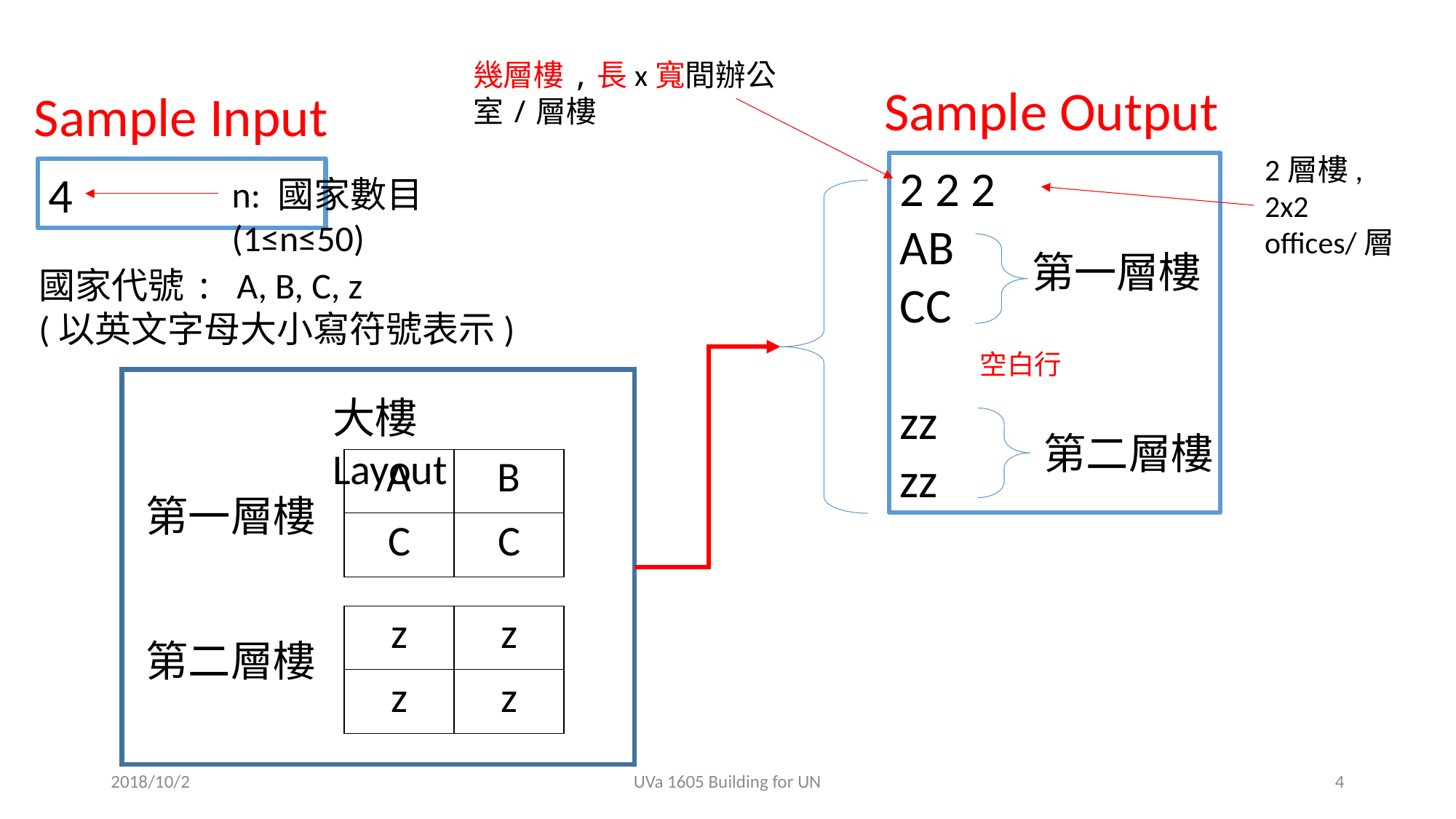

幾層樓,長x寬間辦公室/層樓
Sample Output
Sample Input
2層樓,
2x2 offices/層
2 2 2
AB
CC

zz
zz
4
n: 國家數目 (1≤n≤50)

第一層樓
國家代號: A, B, C, z
(以英文字母大小寫符號表示)
空白行

大樓Layout

第二層樓
| A | B |
| --- | --- |
| C | C |
第一層樓
| z | z |
| --- | --- |
| z | z |
第二層樓
2018/10/2
UVa 1605 Building for UN
4